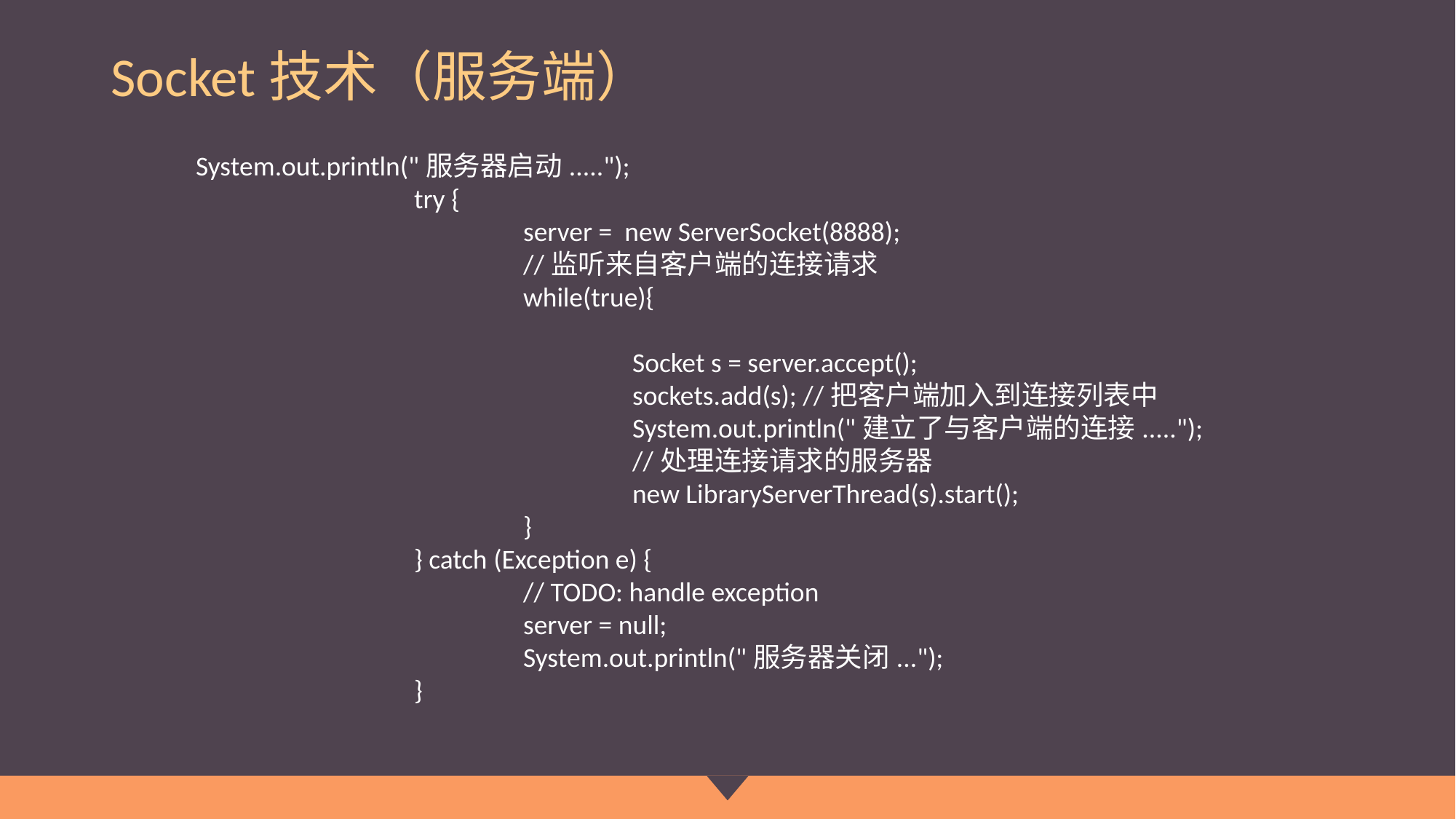

# Socket技术（服务端）
System.out.println("服务器启动.....");
		try {
			server =  new ServerSocket(8888);
			//监听来自客户端的连接请求
			while(true){

				Socket s = server.accept();
				sockets.add(s); //把客户端加入到连接列表中
				System.out.println("建立了与客户端的连接.....");
				//处理连接请求的服务器
				new LibraryServerThread(s).start();
			}
		} catch (Exception e) {
			// TODO: handle exception
			server = null;
			System.out.println("服务器关闭...");
		}
Donec sollicitudin molestie malesuada. Donec rutrum congue leo.
Donec sollicitudin molestie malesuada. Donec rutrum congue leo.
Vestibulum ante ipsum primis in faucibus orci luctus et ultrices posuere cubilia Curae; Donec velit neque, auctor sit amet aliquam vel, ullamcorper sit amet ligula.